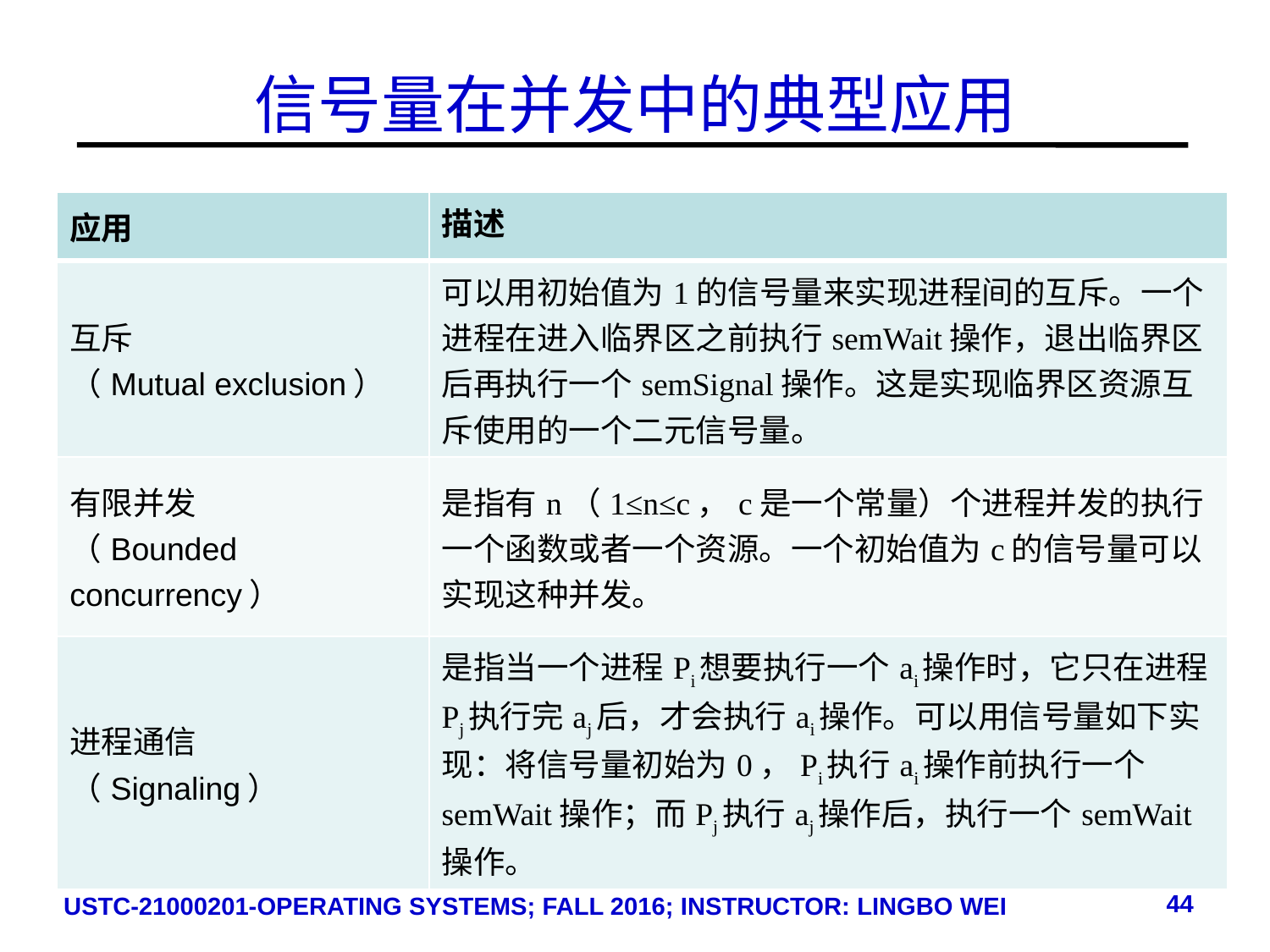

# 信号量在并发中的典型应用
| 应用 | 描述 |
| --- | --- |
| 互斥 （Mutual exclusion） | 可以用初始值为1的信号量来实现进程间的互斥。一个进程在进入临界区之前执行semWait操作，退出临界区后再执行一个semSignal操作。这是实现临界区资源互斥使用的一个二元信号量。 |
| 有限并发 （Bounded concurrency） | 是指有n（1≤n≤c，c是一个常量）个进程并发的执行一个函数或者一个资源。一个初始值为c的信号量可以实现这种并发。 |
| 进程通信 （Signaling） | 是指当一个进程Pi想要执行一个ai操作时，它只在进程Pj执行完aj后，才会执行ai操作。可以用信号量如下实现：将信号量初始为0，Pi执行ai操作前执行一个semWait操作；而Pj执行aj操作后，执行一个semWait操作。 |
44
USTC-21000201-OPERATING SYSTEMS; FALL 2016; INSTRUCTOR: LINGBO WEI